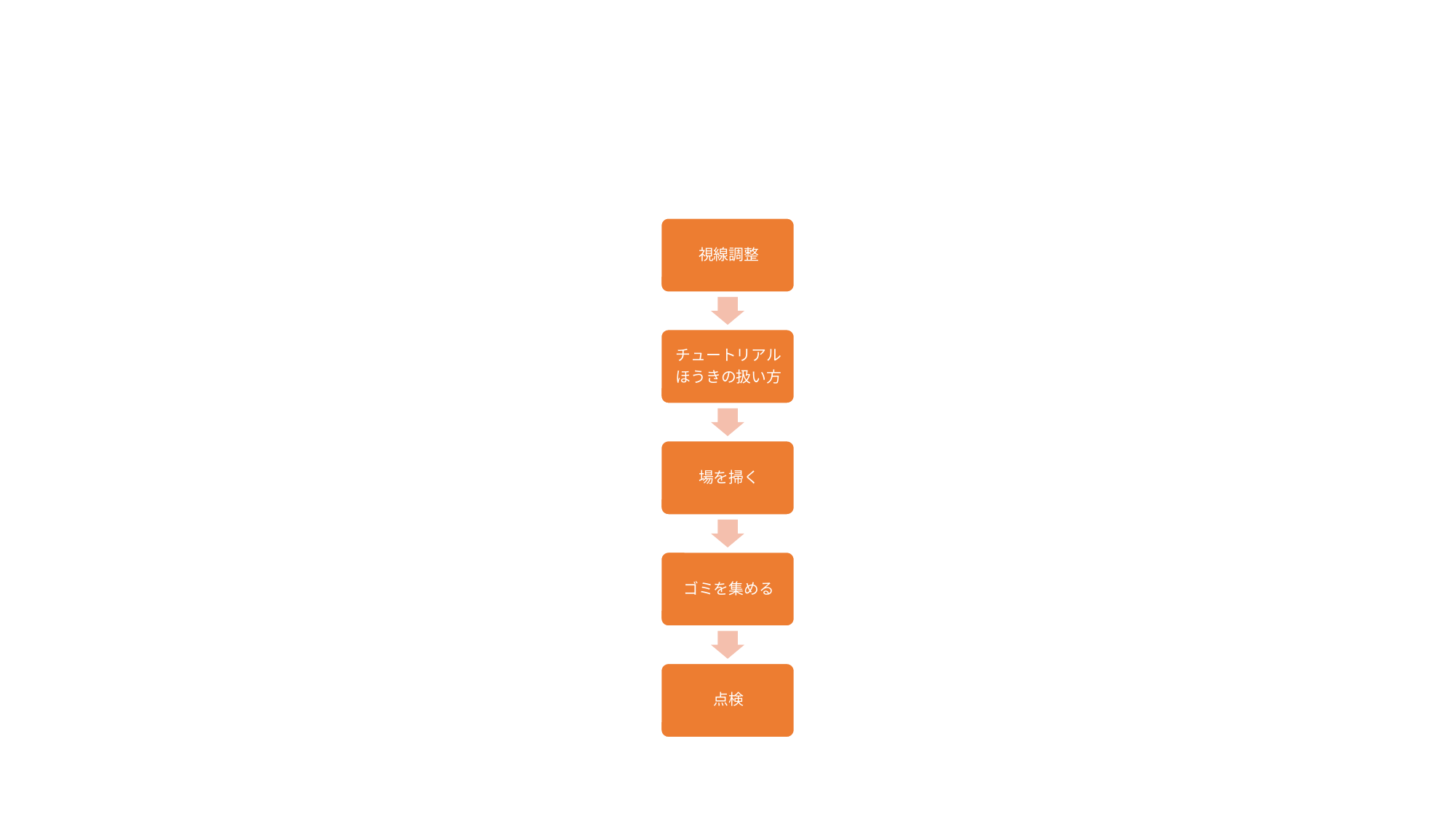

#
視線調整

チュートリアル
ほうきの扱い方

場を掃く

ゴミを集める

点検